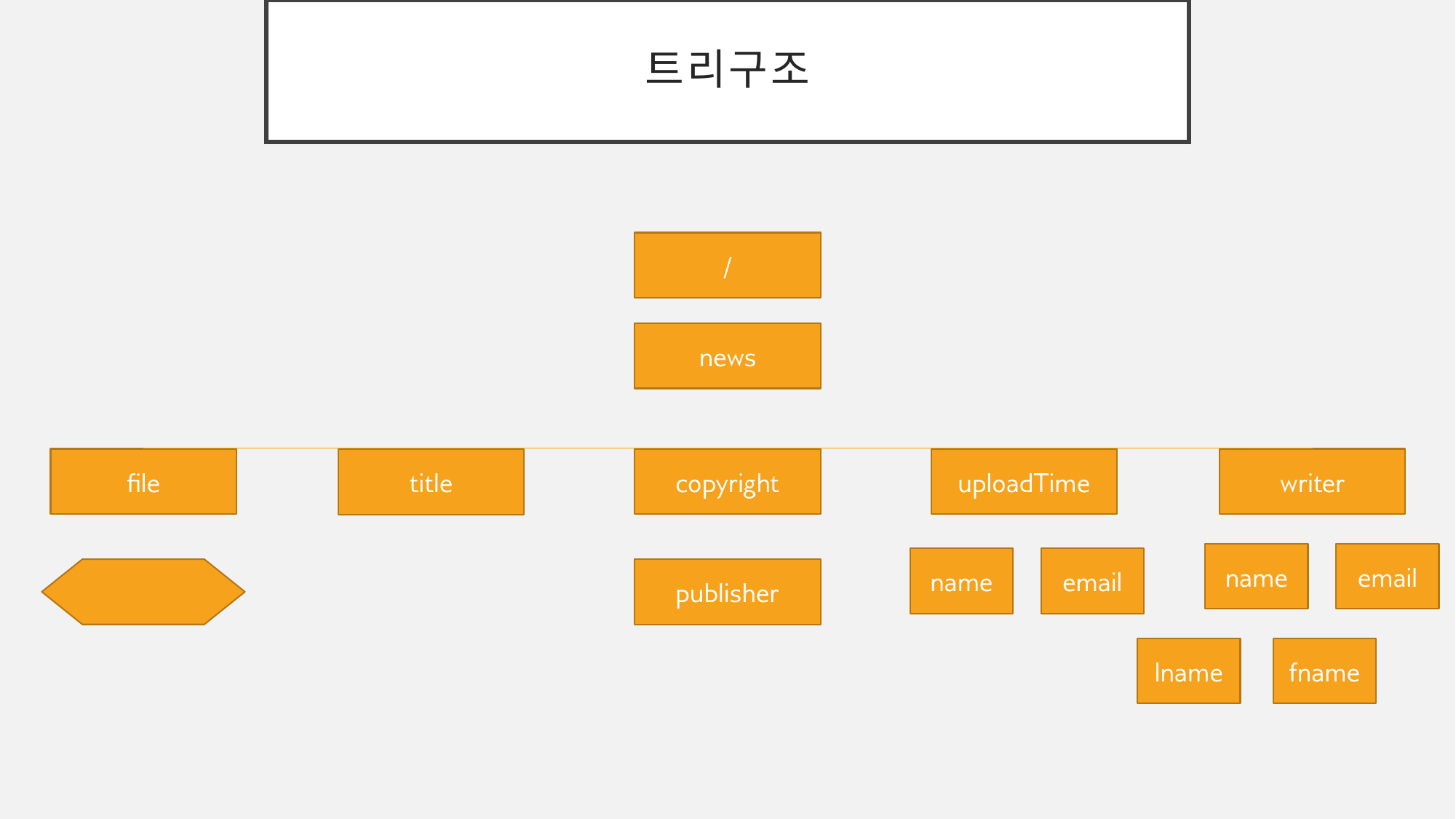

# 트리구조
/
news
file
copyright
uploadTime
writer
title
name
email
name
email

publisher
lname
fname